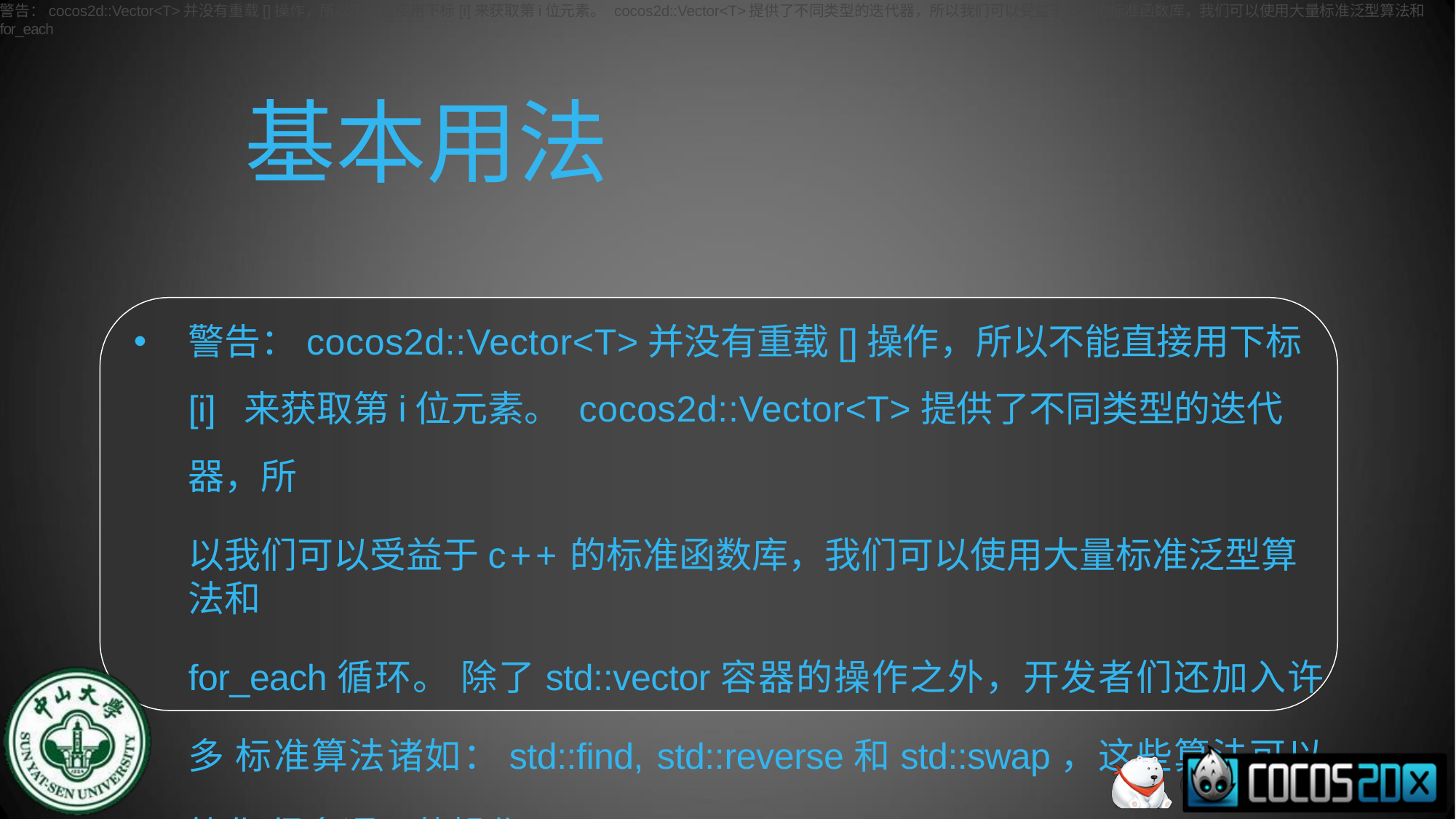

警告：cocos2d::Vector<T>并没有重载[]操作，所以不能直接用下标[i]来获取第i位元素。 cocos2d::Vector<T>提供了不同类型的迭代器，所以我们可以受益于c++的标准函数库，我们可以使用大量标准泛型算法和for_each
# 基本用法
警告：cocos2d::Vector<T>并没有重载[]操作，所以不能直接用下标[i]  来获取第i位元素。 cocos2d::Vector<T>提供了不同类型的迭代器，所
以我们可以受益于c++的标准函数库，我们可以使用大量标准泛型算法和
for_each循环。 除了std::vector容器的操作之外，开发者们还加入许多 标准算法诸如：std::find, std::reverse和std::swap，这些算法可以简化 很多通用的操作。